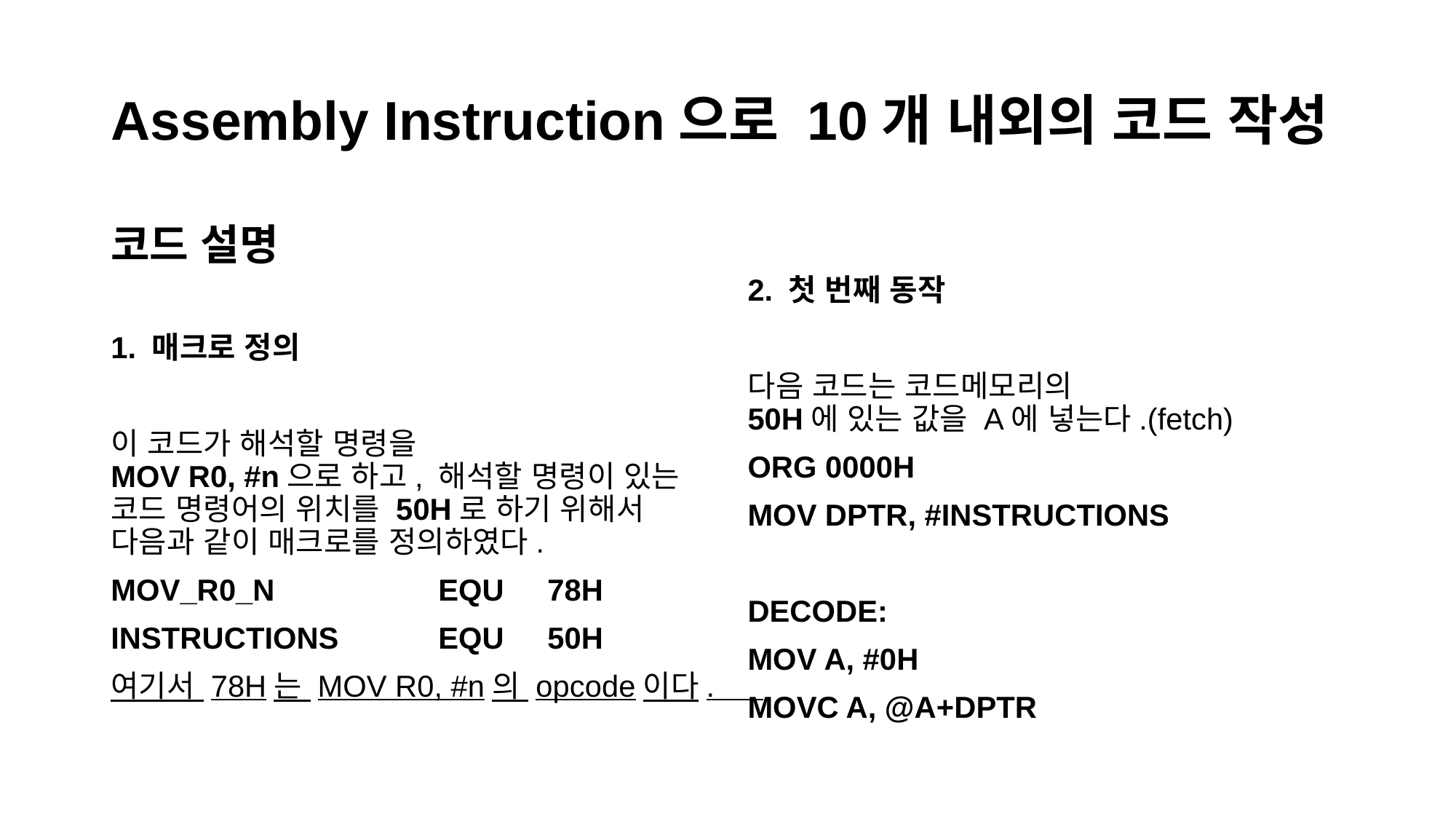

# Assembly Instruction으로 10개 내외의 코드 작성
코드 설명

1. 매크로 정의

이 코드가 해석할 명령을
MOV R0, #n으로 하고, 해석할 명령이 있는 코드 명령어의 위치를 50H로 하기 위해서 다음과 같이 매크로를 정의하였다.
MOV_R0_N		EQU	78H
INSTRUCTIONS	EQU	50H
여기서 78H는 MOV R0, #n의 opcode이다.

2. 첫 번째 동작

다음 코드는 코드메모리의
50H에 있는 값을 A에 넣는다.(fetch)
ORG 0000H
MOV DPTR, #INSTRUCTIONS

DECODE:
MOV A, #0H
MOVC A, @A+DPTR